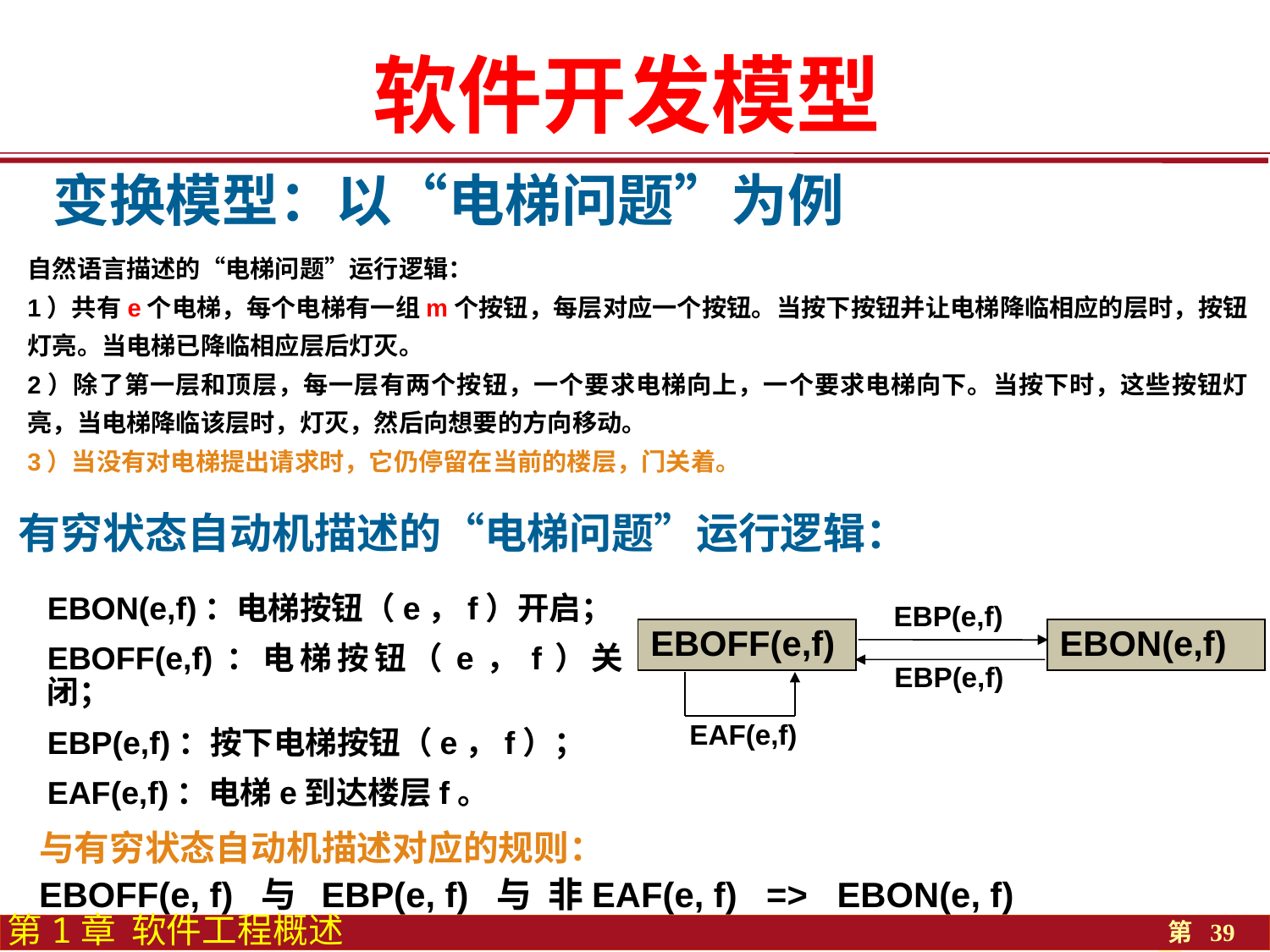

软件开发模型
变换模型：以“电梯问题”为例
自然语言描述的“电梯问题”运行逻辑：
1）共有e个电梯，每个电梯有一组m个按钮，每层对应一个按钮。当按下按钮并让电梯降临相应的层时，按钮灯亮。当电梯已降临相应层后灯灭。
2）除了第一层和顶层，每一层有两个按钮，一个要求电梯向上，一个要求电梯向下。当按下时，这些按钮灯亮，当电梯降临该层时，灯灭，然后向想要的方向移动。
3）当没有对电梯提出请求时，它仍停留在当前的楼层，门关着。
有穷状态自动机描述的“电梯问题”运行逻辑：
EBON(e,f)：电梯按钮（e，f）开启；
EBOFF(e,f)：电梯按钮（e，f）关闭；
EBP(e,f)：按下电梯按钮（e，f）；
EAF(e,f)：电梯e到达楼层f。
EBP(e,f)
EBOFF(e,f)
EBON(e,f)

EBP(e,f)

EAF(e,f)
与有穷状态自动机描述对应的规则：
EBOFF(e, f)  与  EBP(e, f)  与  非EAF(e, f)   =>   EBON(e, f)